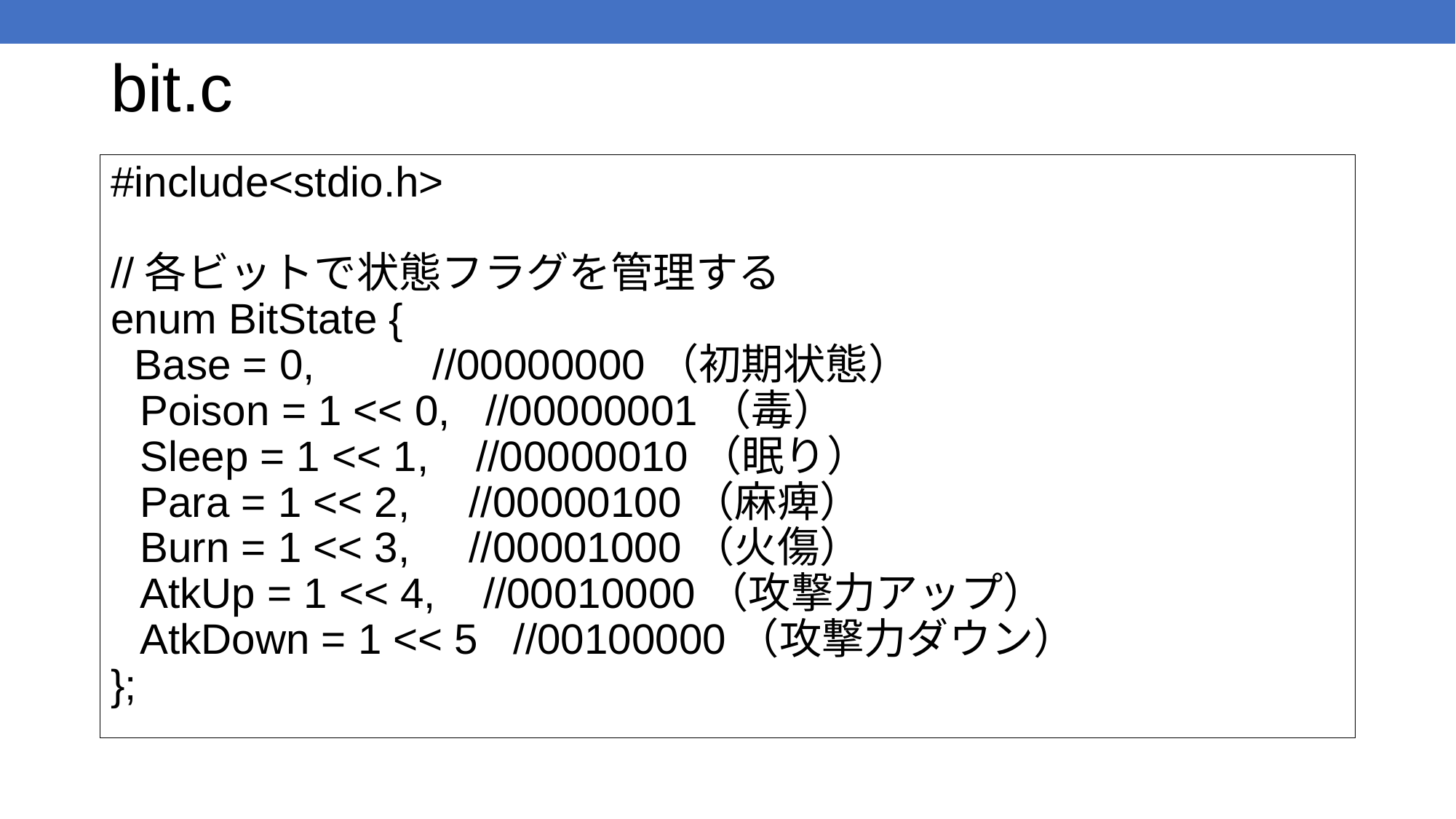

# bit.c
#include<stdio.h>
//各ビットで状態フラグを管理する
enum BitState {
  Base = 0,          //00000000（初期状態）
  Poison = 1 << 0,   //00000001（毒）
  Sleep = 1 << 1,    //00000010（眠り）
  Para = 1 << 2,     //00000100（麻痺）
  Burn = 1 << 3,     //00001000（火傷）
  AtkUp = 1 << 4,    //00010000（攻撃力アップ）
  AtkDown = 1 << 5   //00100000（攻撃力ダウン）
};